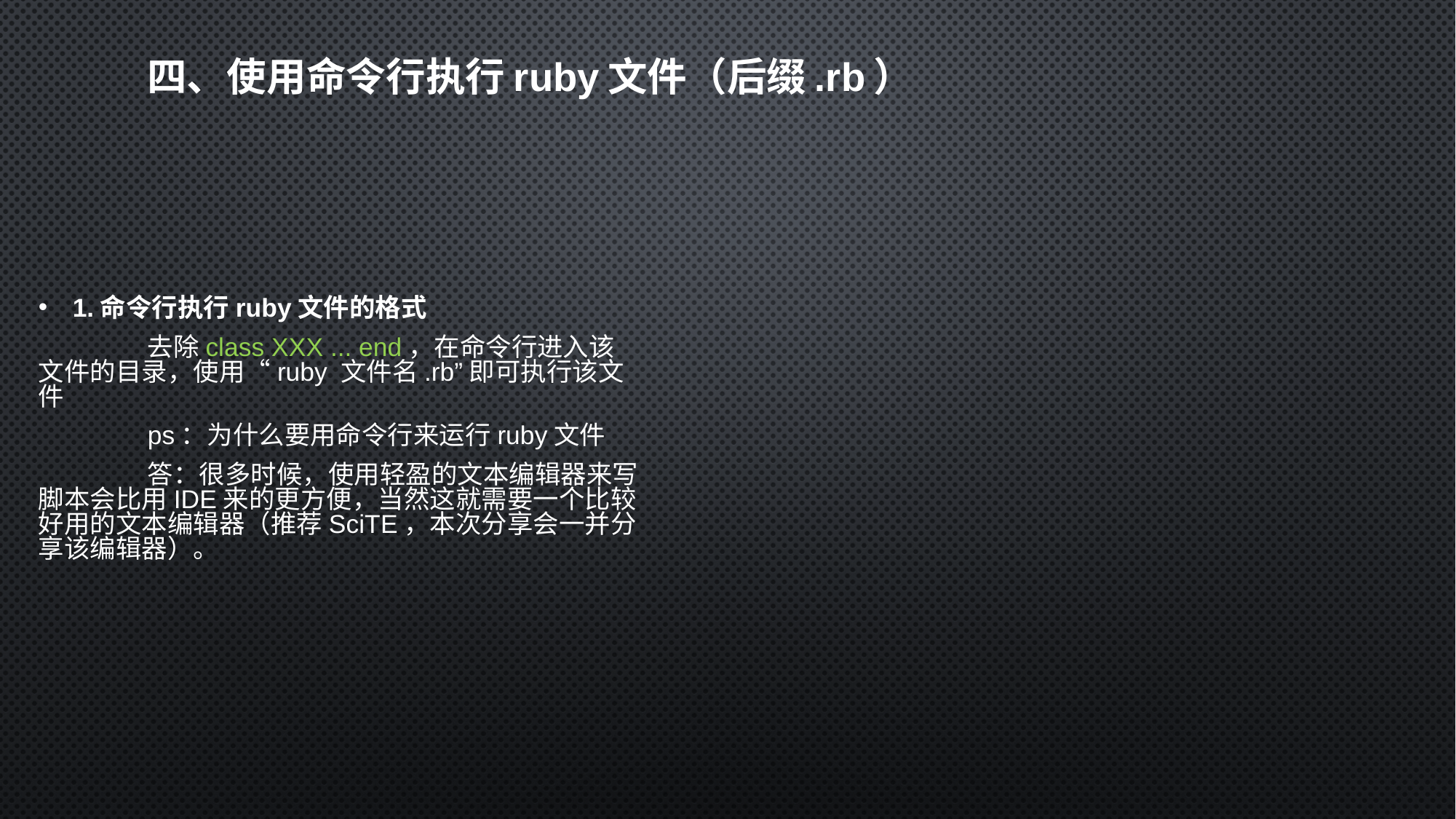

# 四、使用命令行执行ruby文件（后缀.rb）
1.命令行执行ruby文件的格式
	去除class XXX ... end，在命令行进入该文件的目录，使用“ruby 文件名.rb”即可执行该文件
	ps：为什么要用命令行来运行ruby文件
	答：很多时候，使用轻盈的文本编辑器来写脚本会比用IDE来的更方便，当然这就需要一个比较好用的文本编辑器（推荐SciTE，本次分享会一并分享该编辑器）。